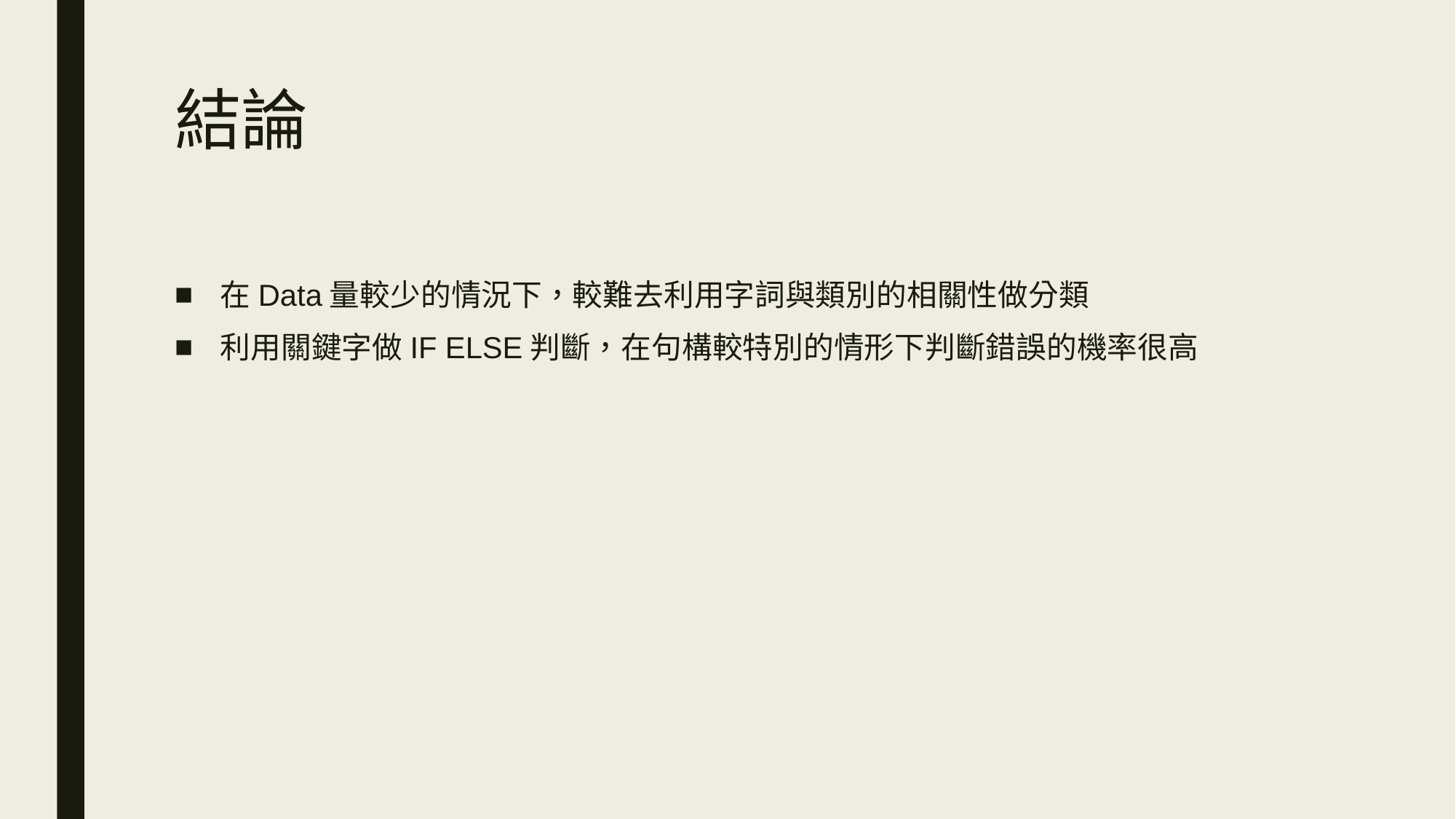

# 結論
在Data量較少的情況下，較難去利用字詞與類別的相關性做分類
利用關鍵字做IF ELSE判斷，在句構較特別的情形下判斷錯誤的機率很高